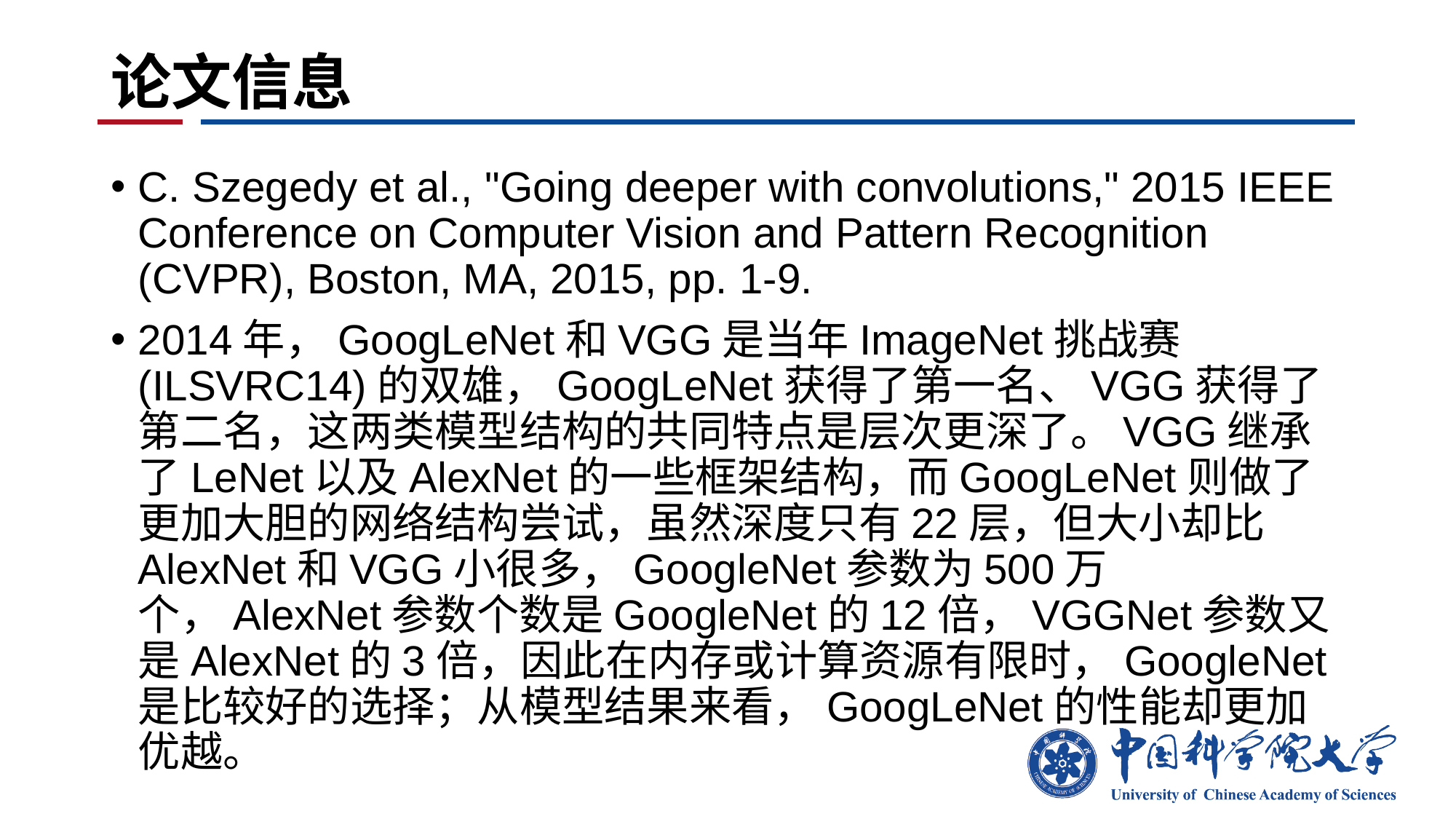

# 论文信息
C. Szegedy et al., "Going deeper with convolutions," 2015 IEEE Conference on Computer Vision and Pattern Recognition (CVPR), Boston, MA, 2015, pp. 1-9.
2014年，GoogLeNet和VGG是当年ImageNet挑战赛(ILSVRC14)的双雄，GoogLeNet获得了第一名、VGG获得了第二名，这两类模型结构的共同特点是层次更深了。VGG继承了LeNet以及AlexNet的一些框架结构，而GoogLeNet则做了更加大胆的网络结构尝试，虽然深度只有22层，但大小却比AlexNet和VGG小很多，GoogleNet参数为500万个，AlexNet参数个数是GoogleNet的12倍，VGGNet参数又是AlexNet的3倍，因此在内存或计算资源有限时，GoogleNet是比较好的选择；从模型结果来看，GoogLeNet的性能却更加优越。